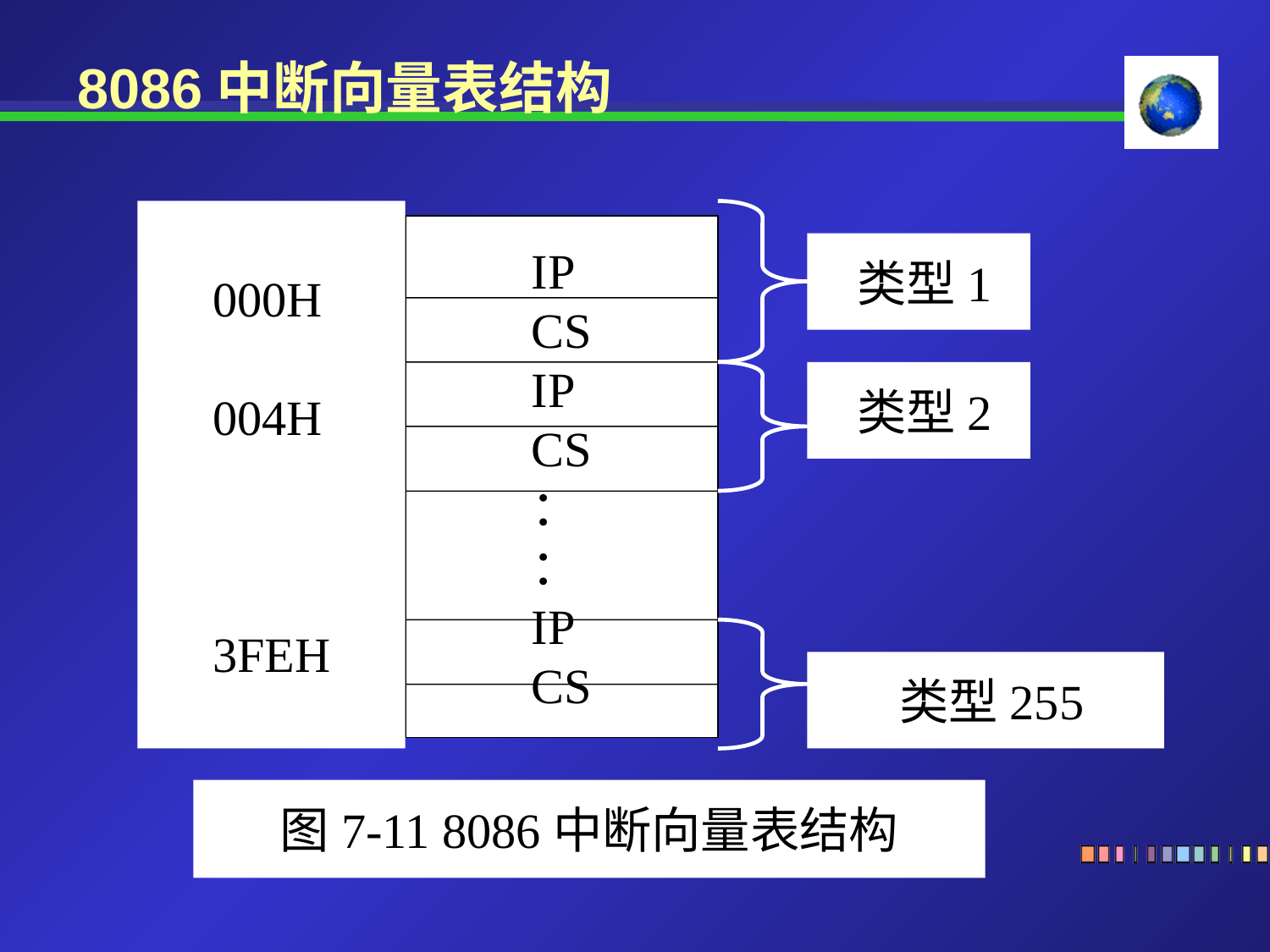

8086中断向量表结构
000H

004H

3FEH

IP
CS
IP
CS
：
：
IP
CS
类型1

类型2

类型255

图7-11 8086中断向量表结构
43